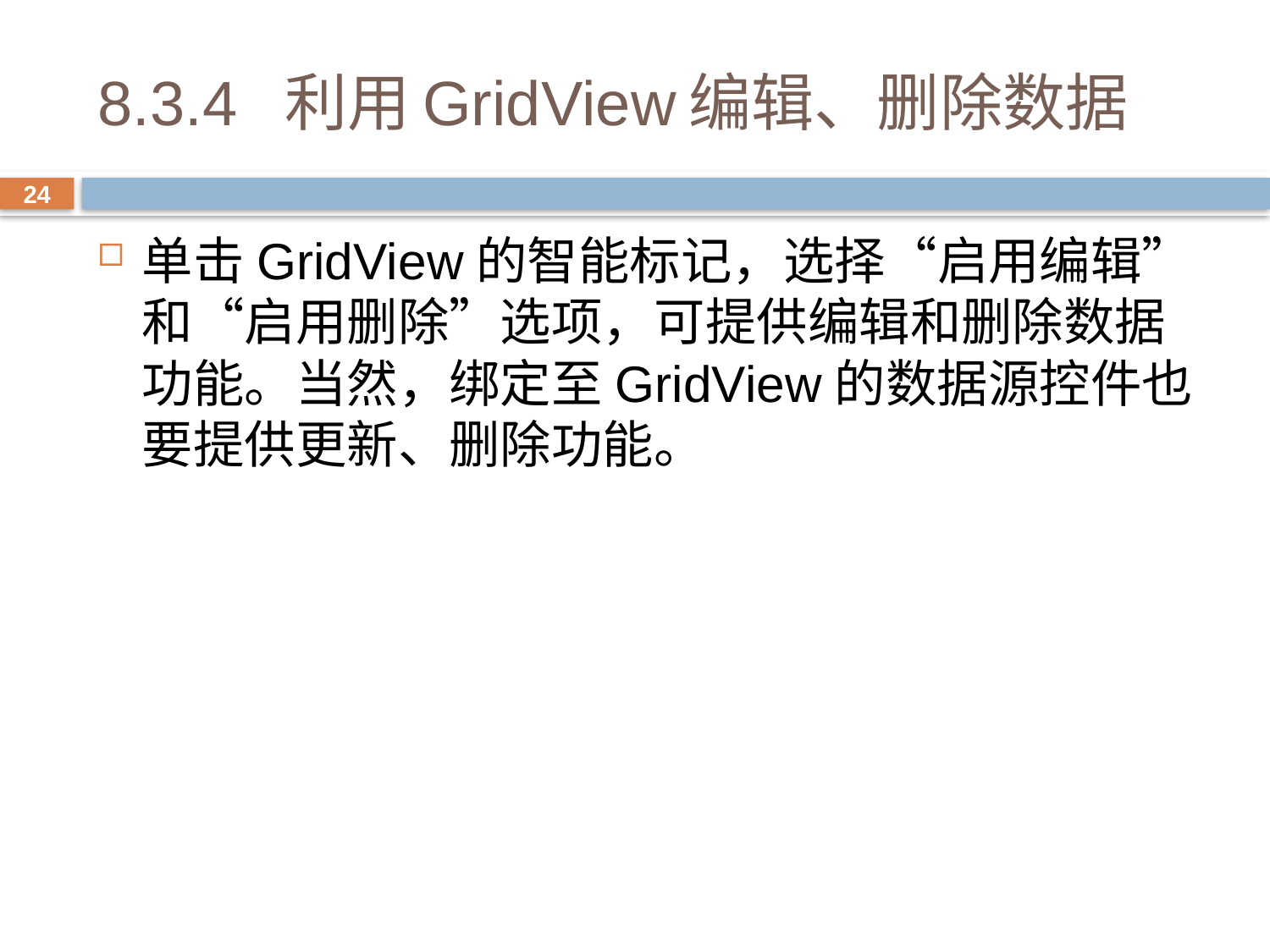

# 8.3.4  利用GridView编辑、删除数据
24
单击GridView的智能标记，选择“启用编辑”和“启用删除”选项，可提供编辑和删除数据功能。当然，绑定至GridView的数据源控件也要提供更新、删除功能。